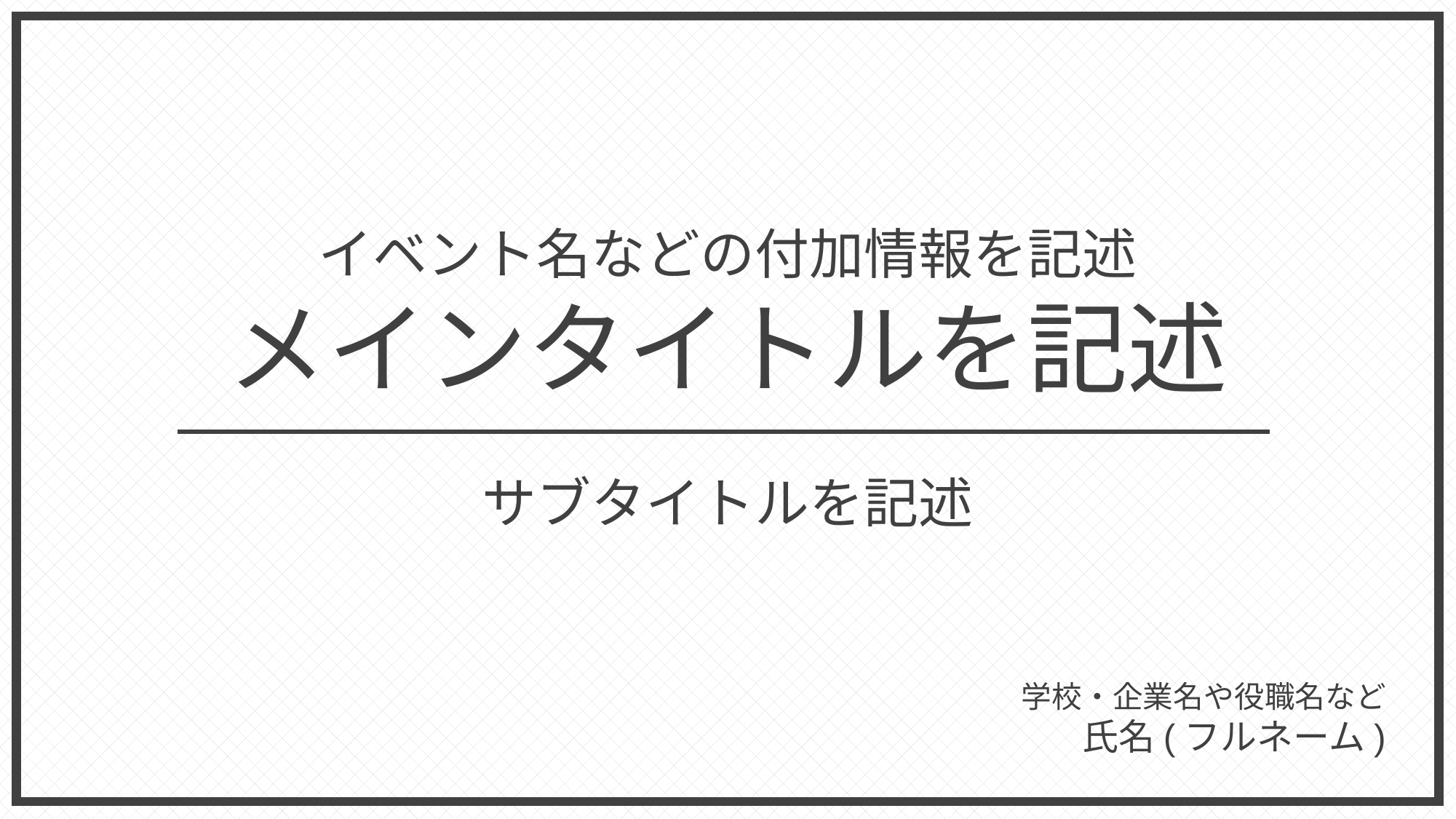

イベント名などの付加情報を記述
メインタイトルを記述
サブタイトルを記述
学校・企業名や役職名など
氏名(フルネーム)